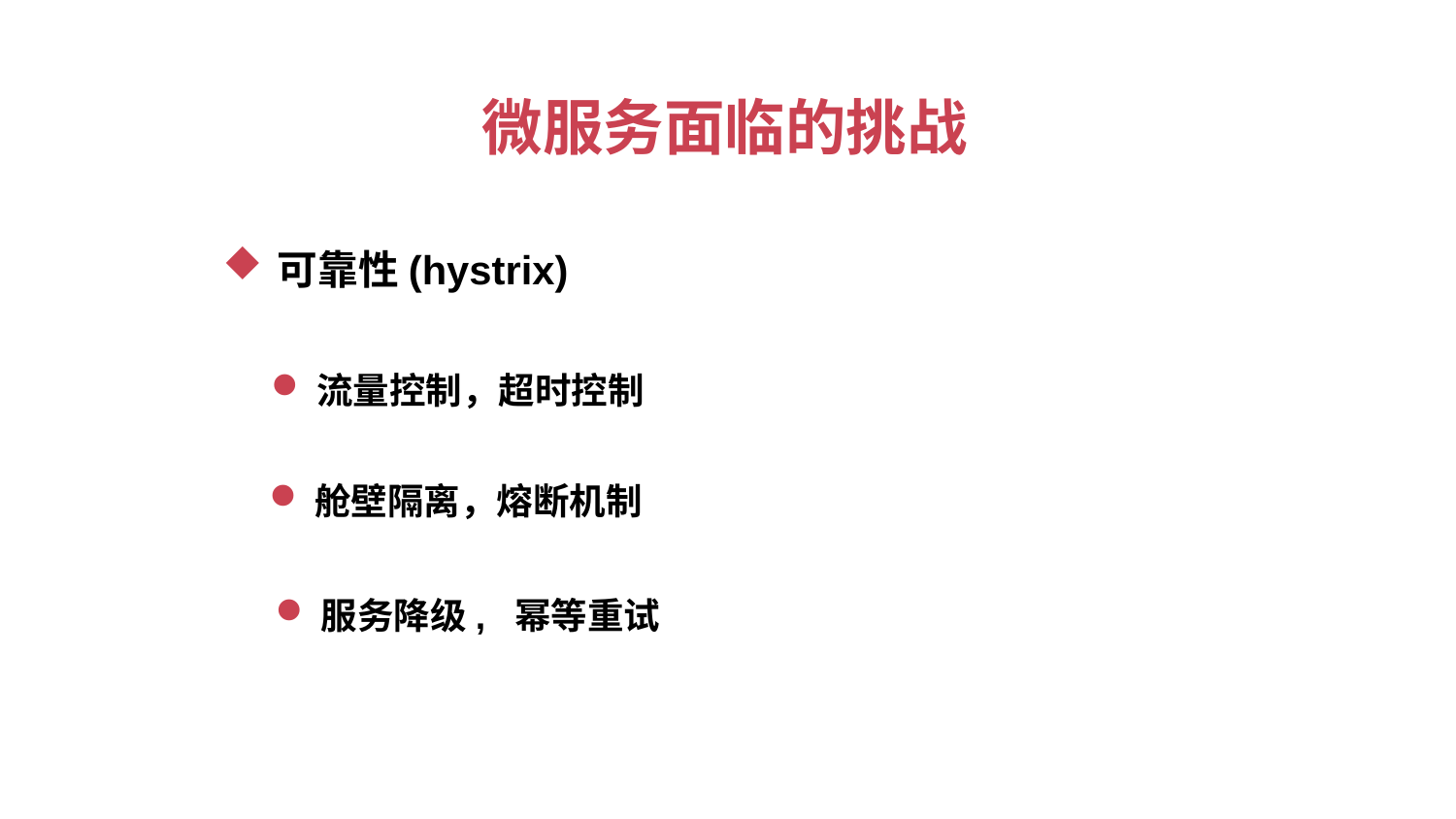

微服务面临的挑战
可靠性(hystrix)
流量控制，超时控制
舱壁隔离，熔断机制
服务降级,  幂等重试